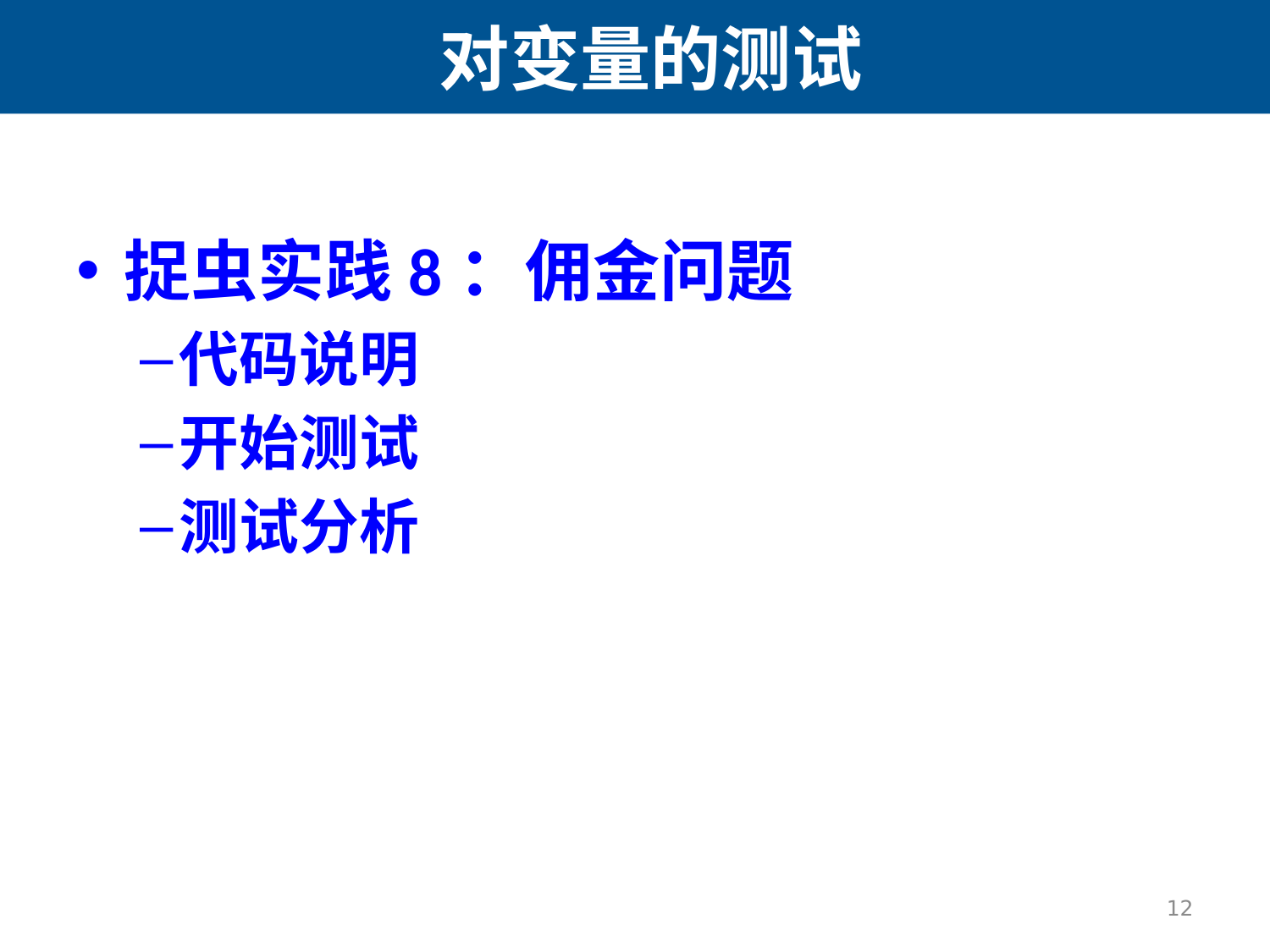

# 对变量的测试
捉虫实践8：佣金问题
代码说明
开始测试
测试分析
12